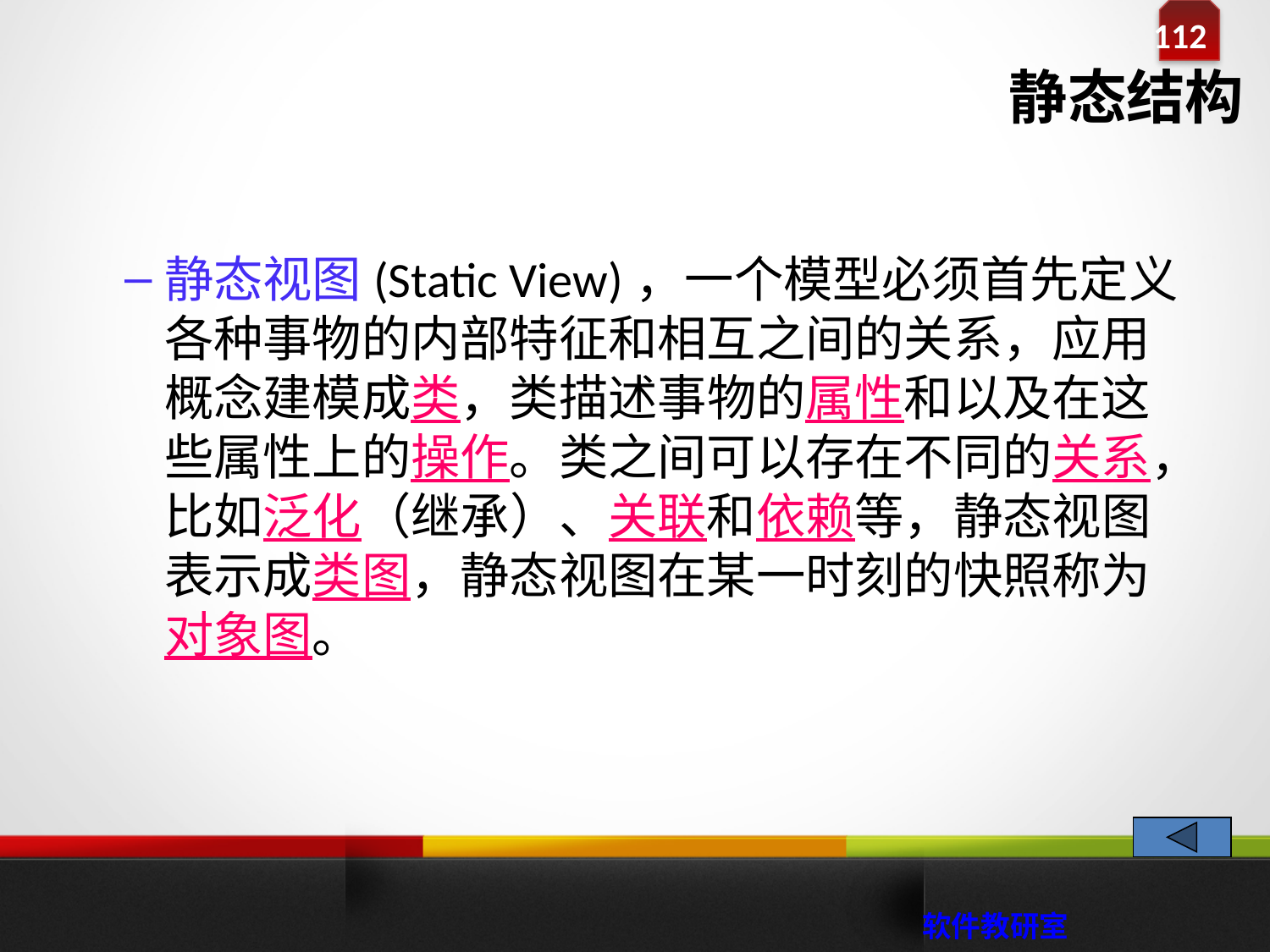

静态结构
静态视图(Static View)，一个模型必须首先定义各种事物的内部特征和相互之间的关系，应用概念建模成类，类描述事物的属性和以及在这些属性上的操作。类之间可以存在不同的关系，比如泛化（继承）、关联和依赖等，静态视图表示成类图，静态视图在某一时刻的快照称为对象图。

                                     软件教研室